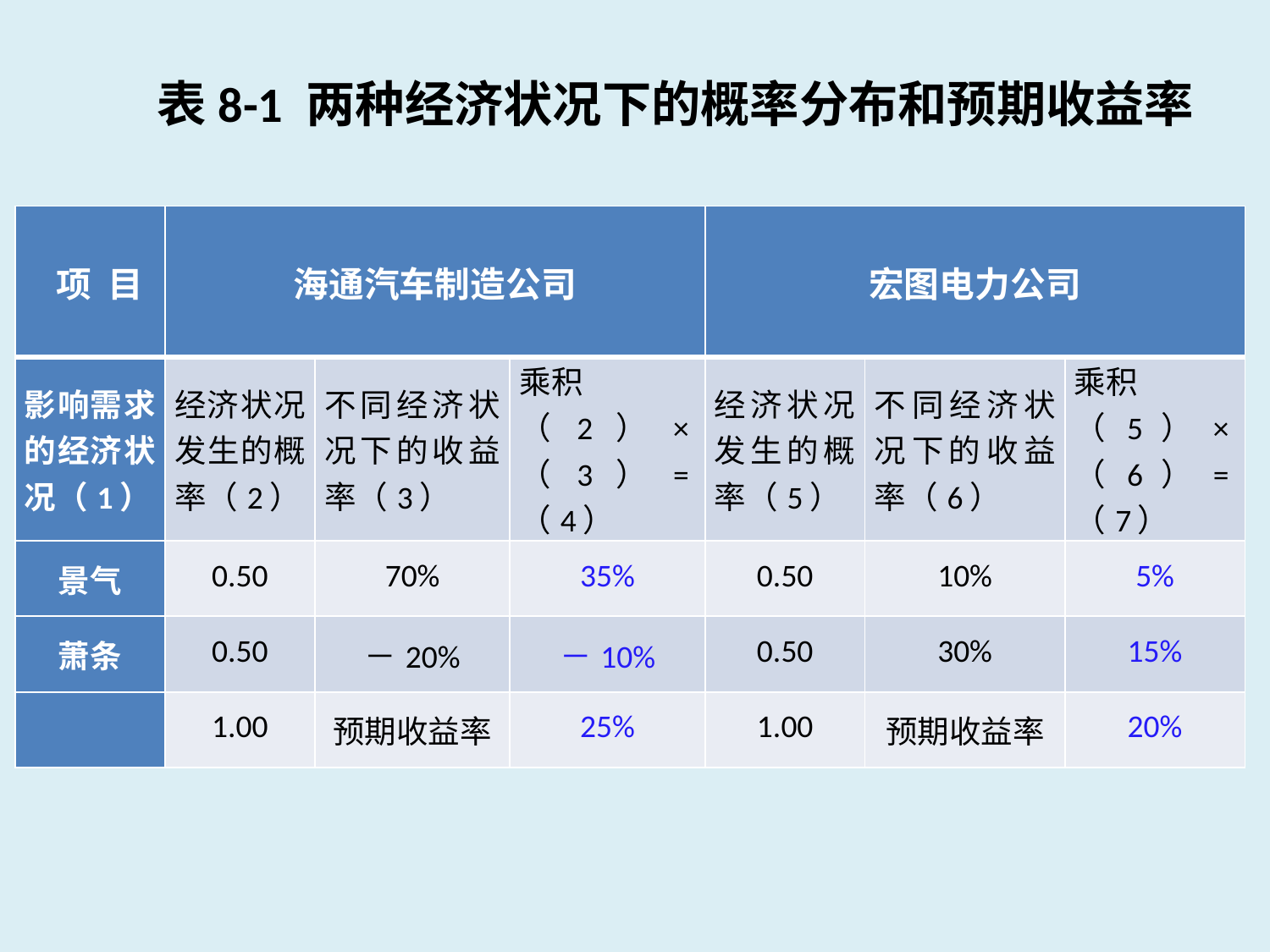

表8-1 两种经济状况下的概率分布和预期收益率
| 项 目 | 海通汽车制造公司 |  |  | 宏图电力公司 |  |  |
| --- | --- | --- | --- | --- | --- | --- |
| 影响需求的经济状况（1） | 经济状况发生的概率（2） | 不同经济状况下的收益率（3） | 乘积 （2）×（3）=（4） | 经济状况发生的概率（5） | 不同经济状况下的收益率（6） | 乘积 （5）×（6）=（7） |
| 景气 | 0.50 | 70% | 35% | 0.50 | 10% | 5% |
| 萧条 | 0.50 | －20% | －10% | 0.50 | 30% | 15% |
|  | 1.00 | 预期收益率 | 25% | 1.00 | 预期收益率 | 20% |